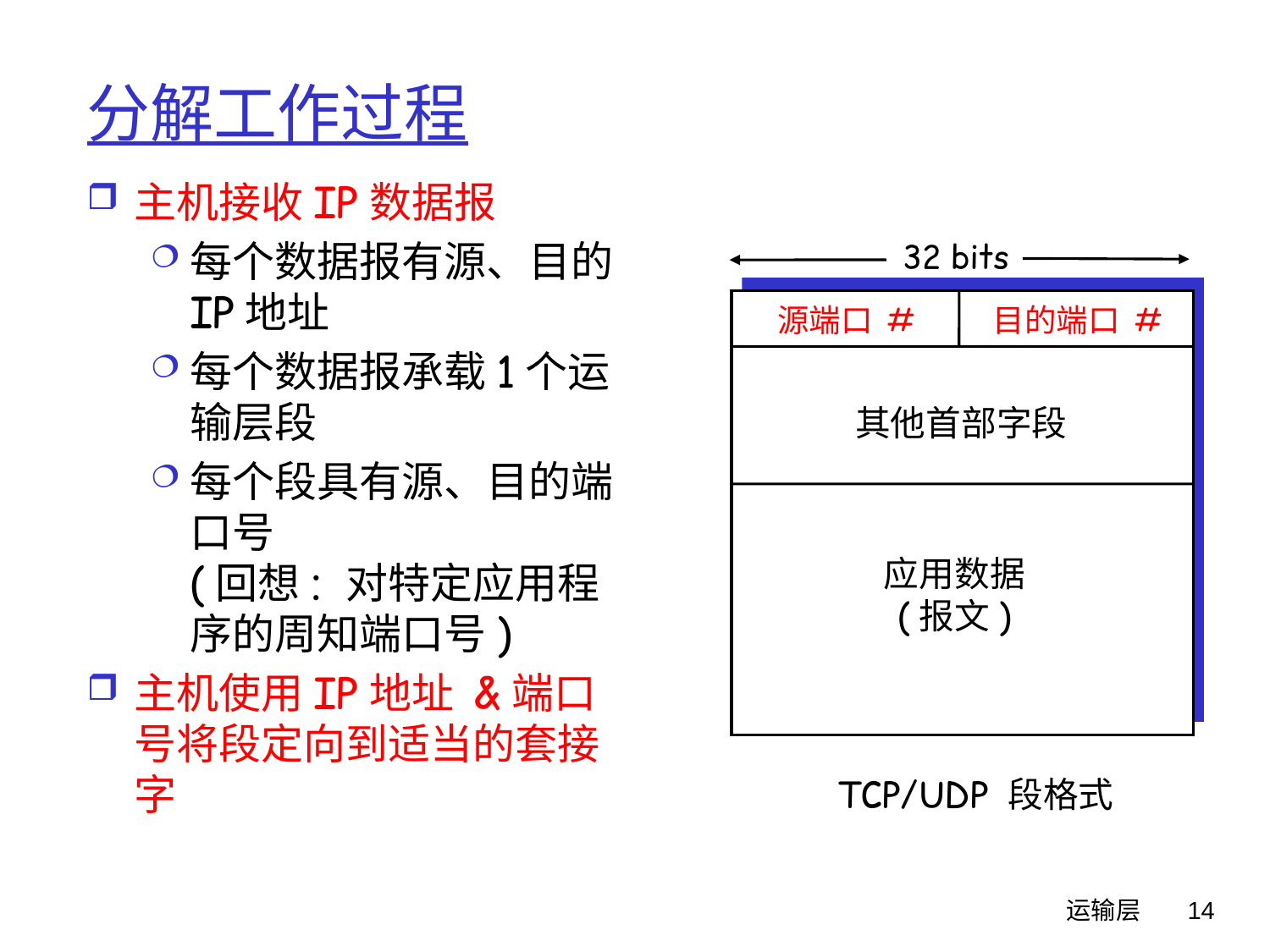

# 分解工作过程
主机接收IP数据报
每个数据报有源、目的IP地址
每个数据报承载1个运输层段
每个段具有源、目的端口号
(回想: 对特定应用程序的周知端口号)
主机使用IP地址 &端口号将段定向到适当的套接字
32 bits

源端口 #
目的端口 #

其他首部字段

应用数据
(报文)
TCP/UDP 段格式
 运输层
14